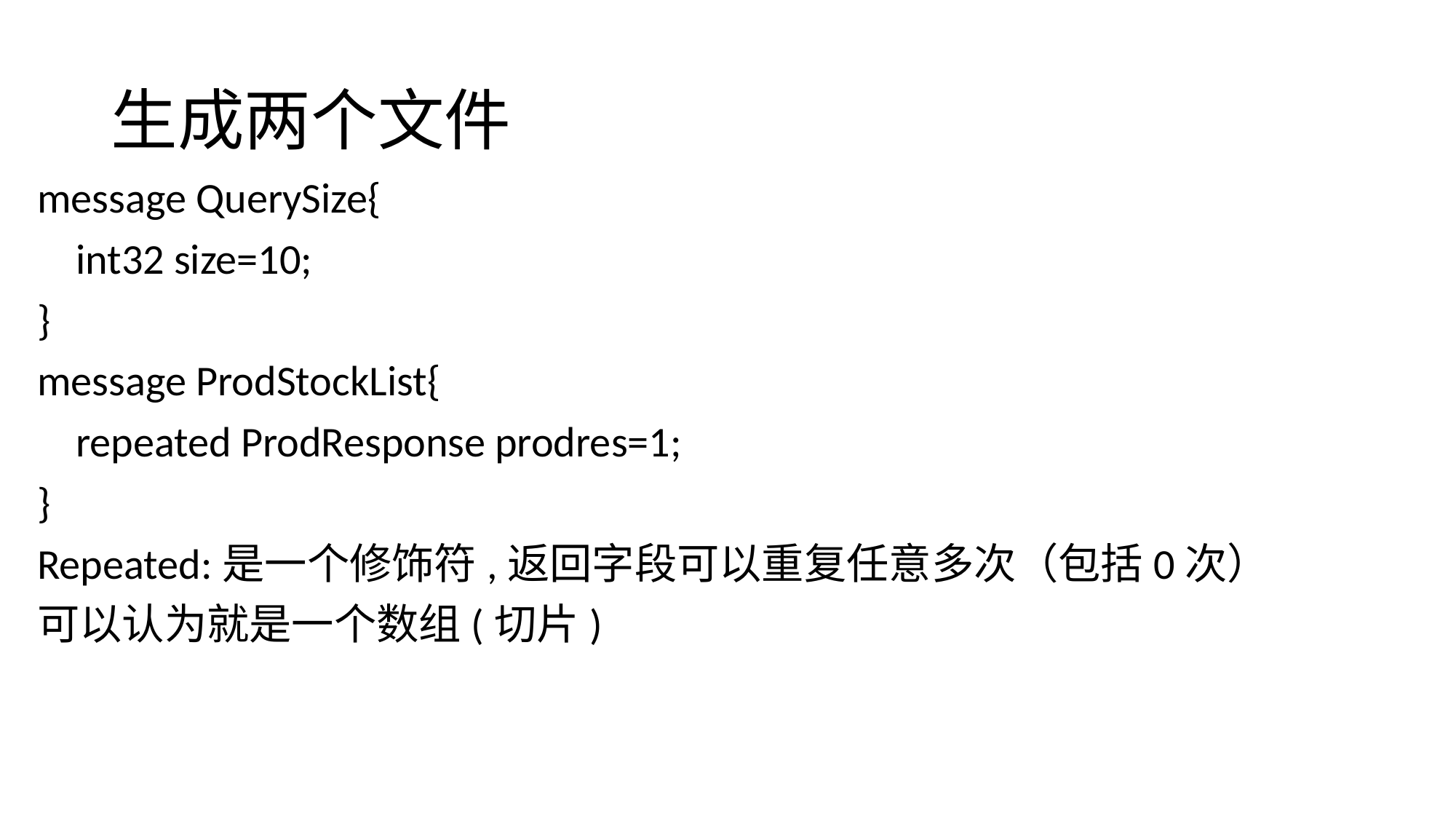

# 生成两个文件
message QuerySize{
    int32 size=10;
}
message ProdStockList{
    repeated ProdResponse prodres=1;
}
Repeated:是一个修饰符,返回字段可以重复任意多次（包括0次）
可以认为就是一个数组(切片)